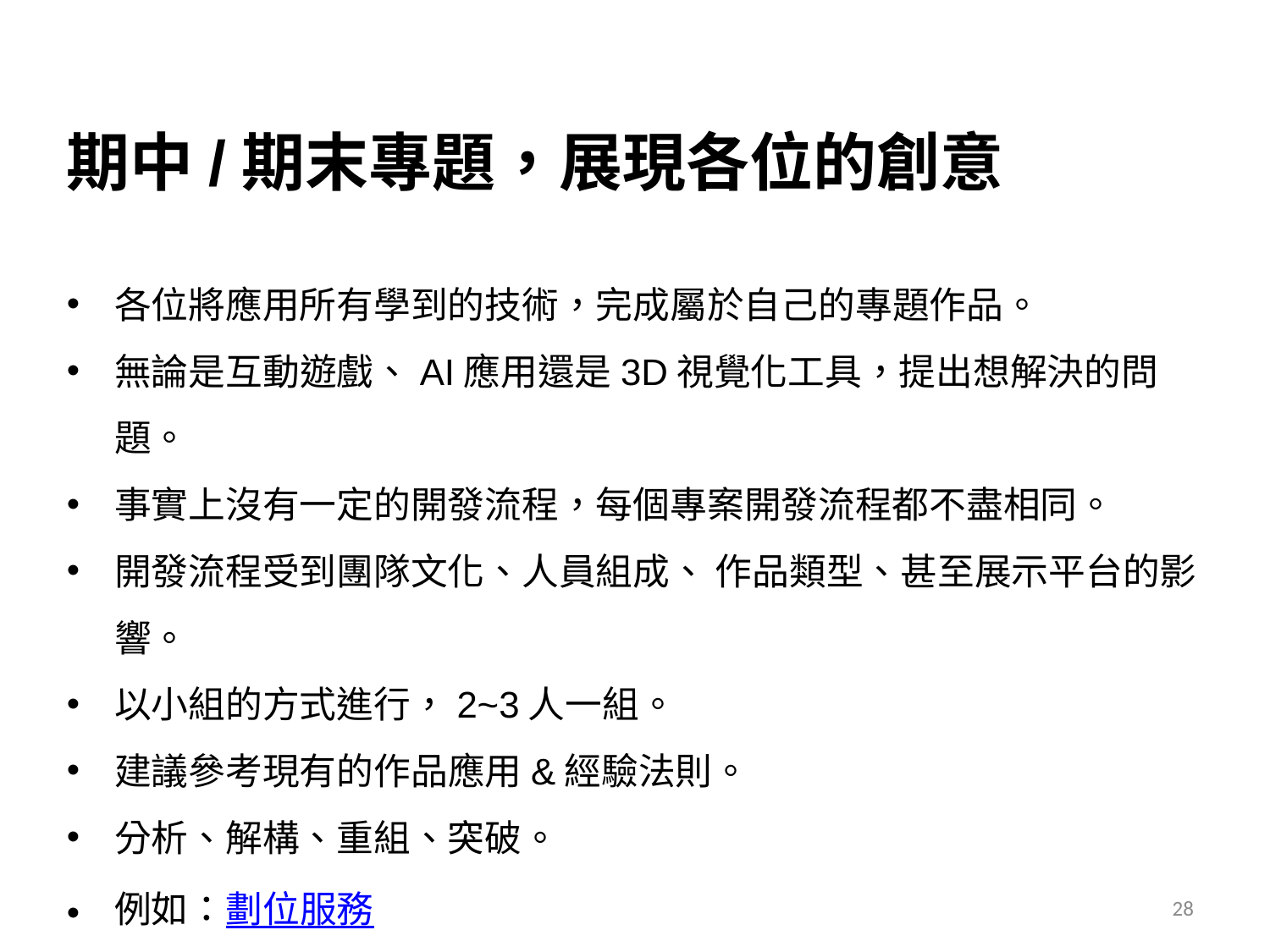

期中/期末專題，展現各位的創意
各位將應用所有學到的技術，完成屬於自己的專題作品。
無論是互動遊戲、AI應用還是3D視覺化工具，提出想解決的問題。
事實上沒有一定的開發流程，每個專案開發流程都不盡相同。
開發流程受到團隊文化、人員組成、 作品類型、甚至展示平台的影響。
以小組的方式進行，2~3人一組。
建議參考現有的作品應用&經驗法則。
分析、解構、重組、突破。
例如：劃位服務
28